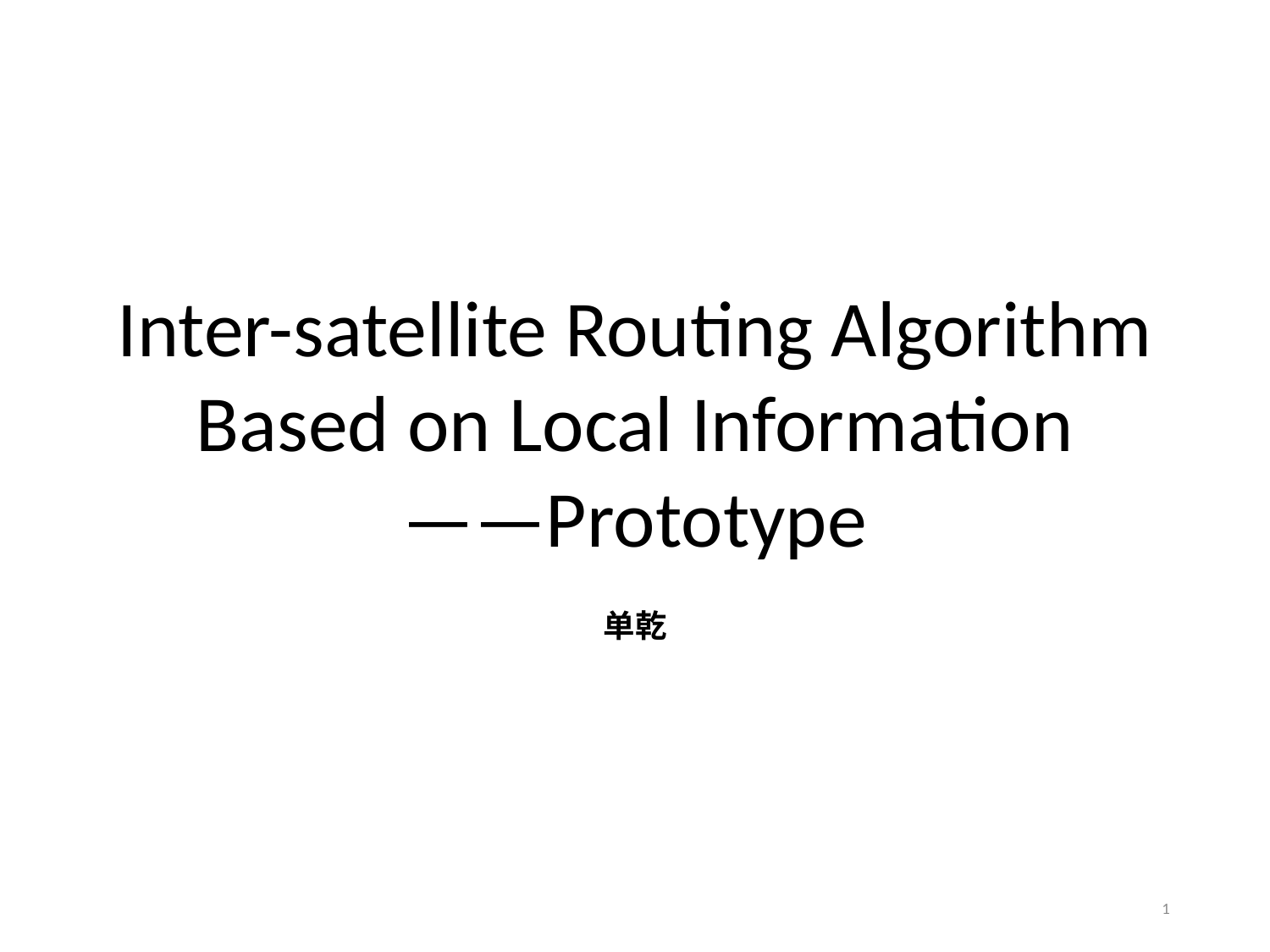

# Inter-satellite Routing Algorithm Based on Local Information ——Prototype
单乾
1